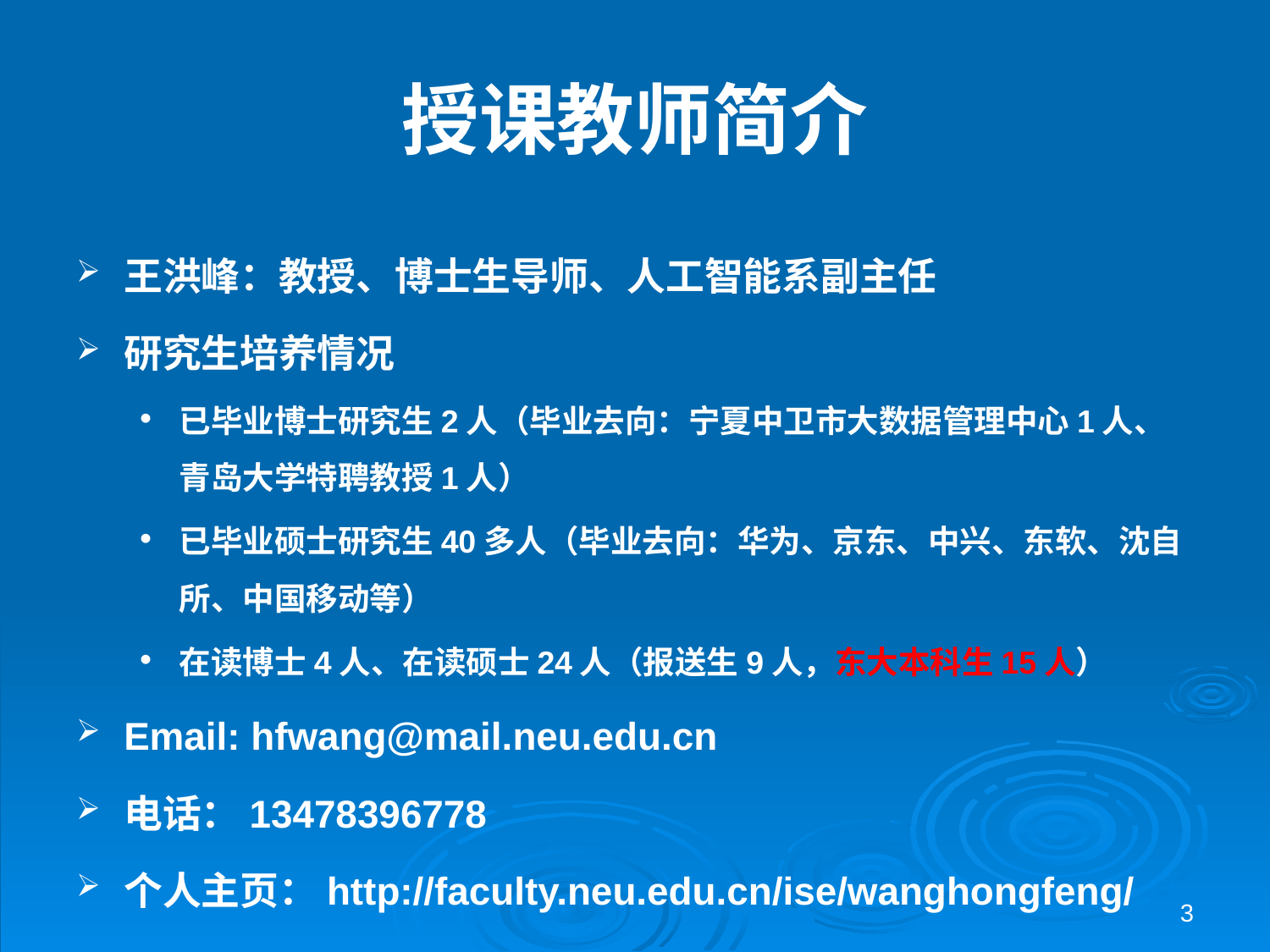

# 授课教师简介
王洪峰：教授、博士生导师、人工智能系副主任
研究生培养情况
已毕业博士研究生2人（毕业去向：宁夏中卫市大数据管理中心1人、青岛大学特聘教授1人）
已毕业硕士研究生40多人（毕业去向：华为、京东、中兴、东软、沈自所、中国移动等）
在读博士4人、在读硕士24人（报送生9人，东大本科生15人）
Email: hfwang@mail.neu.edu.cn
电话：13478396778
个人主页：http://faculty.neu.edu.cn/ise/wanghongfeng/
3